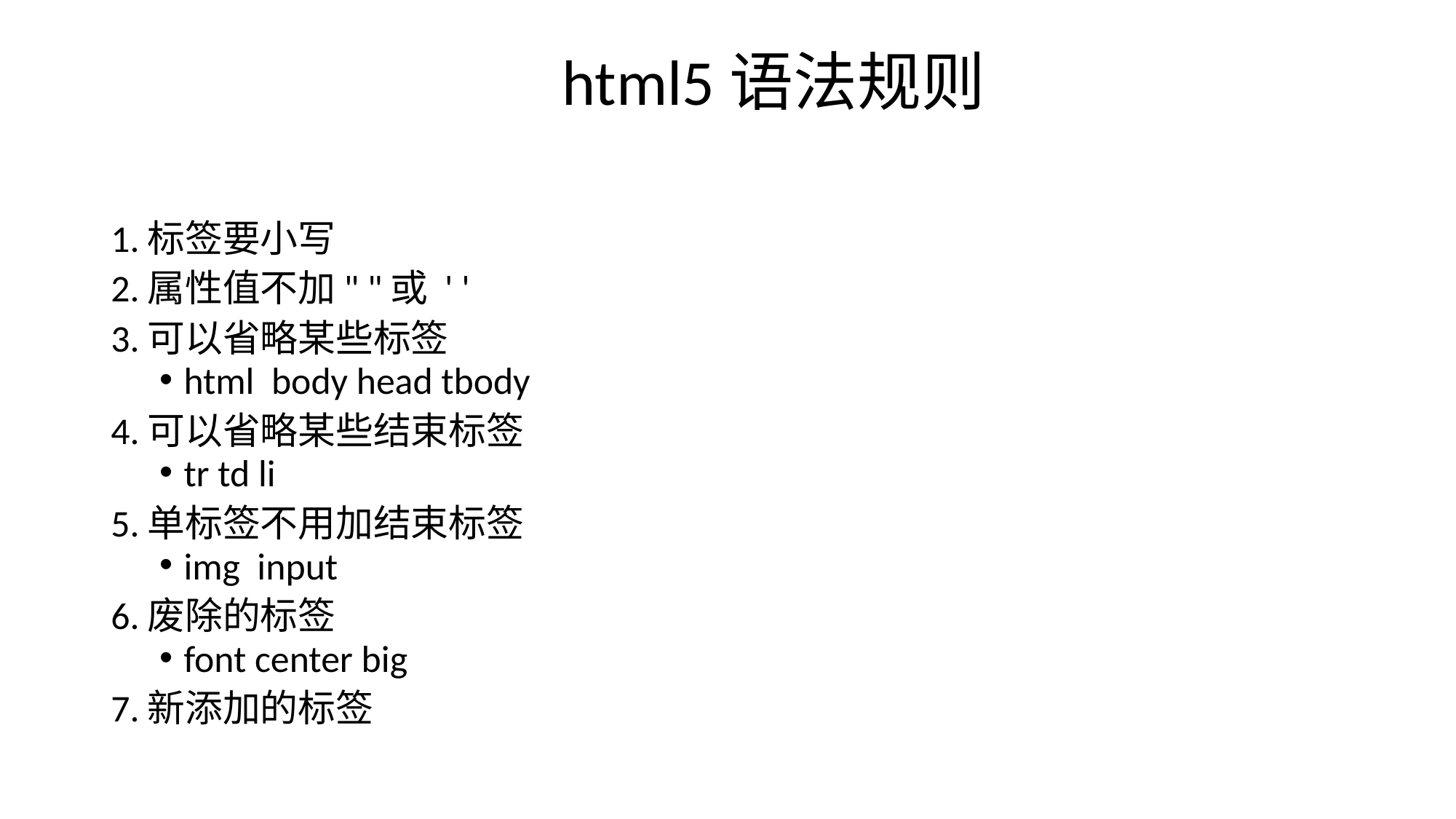

# html5语法规则
1.标签要小写
2.属性值不加" "或 ' '
3.可以省略某些标签
html  body head tbody
4.可以省略某些结束标签
tr td li
5.单标签不用加结束标签
img  input
6.废除的标签
font center big
7.新添加的标签